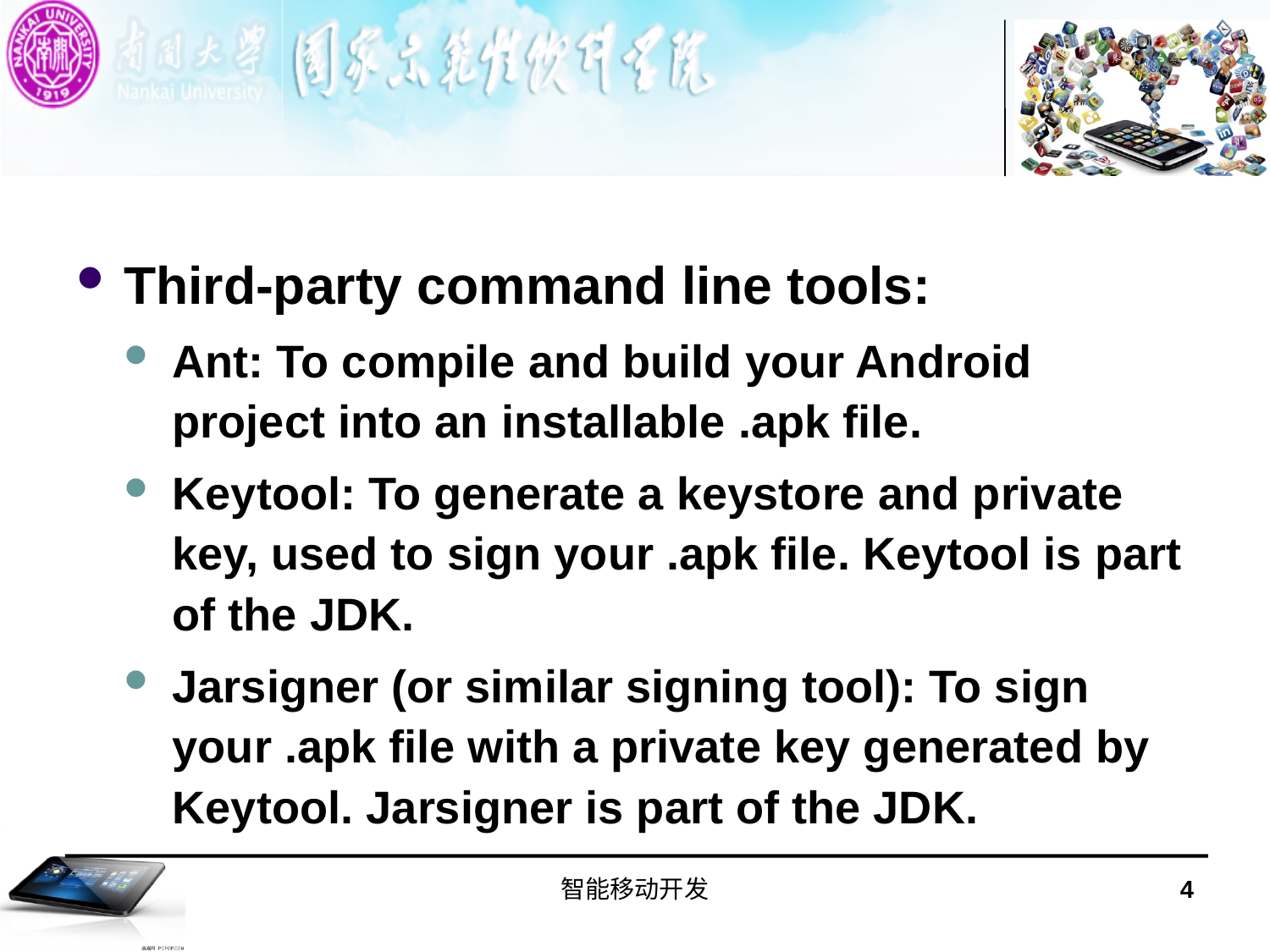

#
Third-party command line tools:
Ant: To compile and build your Android project into an installable .apk file.
Keytool: To generate a keystore and private key, used to sign your .apk file. Keytool is part of the JDK.
Jarsigner (or similar signing tool): To sign your .apk file with a private key generated by Keytool. Jarsigner is part of the JDK.

智能移动开发
4